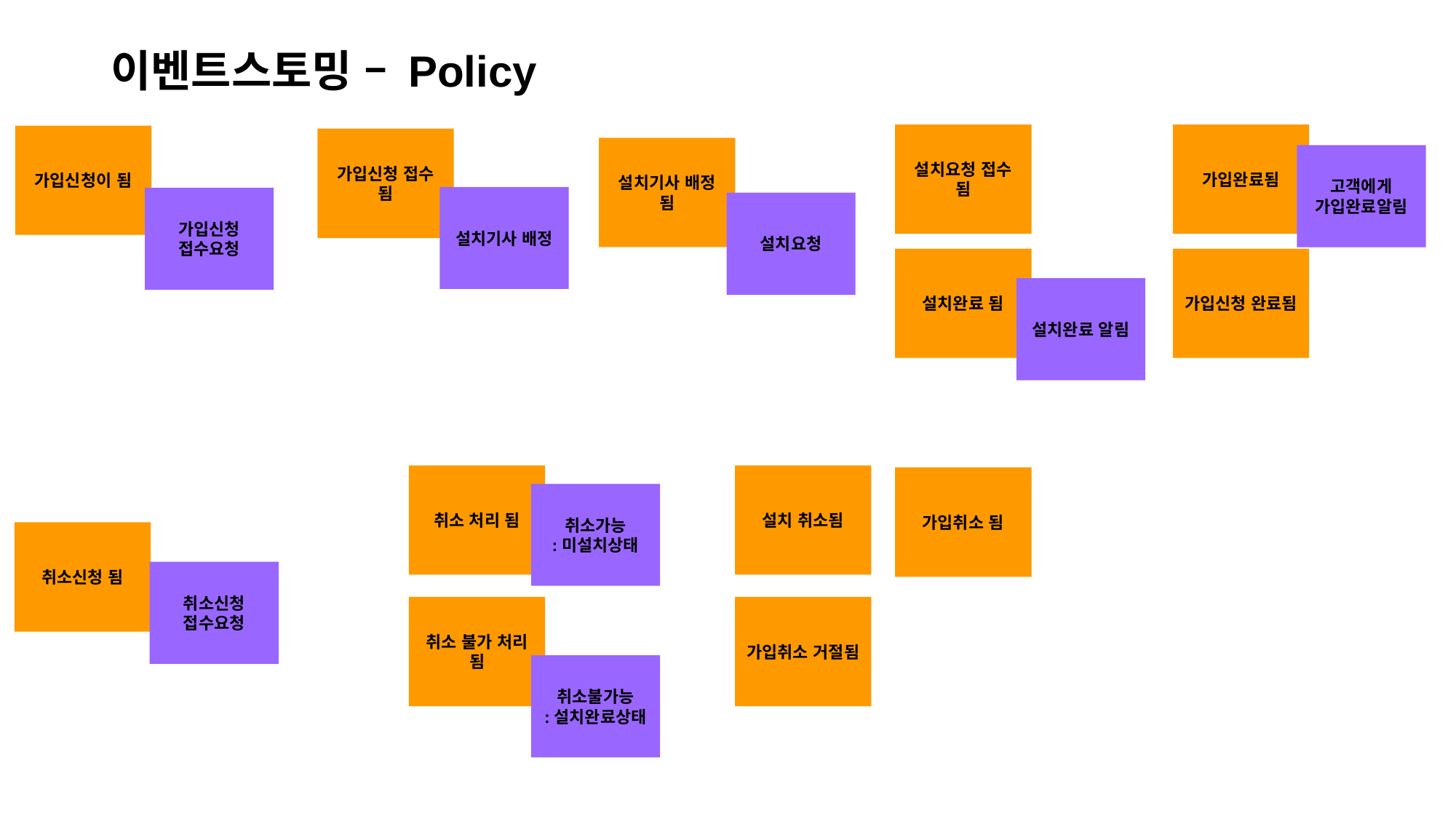

# 이벤트스토밍 – Policy
설치요청 접수 됨
가입완료됨
가입신청이 됨
가입신청 접수 됨
설치기사 배정 됨
고객에게 가입완료알림
설치기사 배정
가입신청 접수요청
설치요청
설치완료 됨
가입신청 완료됨
설치완료 알림
취소 처리 됨
설치 취소됨
가입취소 됨
취소가능
:미설치상태
취소신청 됨
취소신청 접수요청
취소 불가 처리 됨
가입취소 거절됨
취소불가능
:설치완료상태